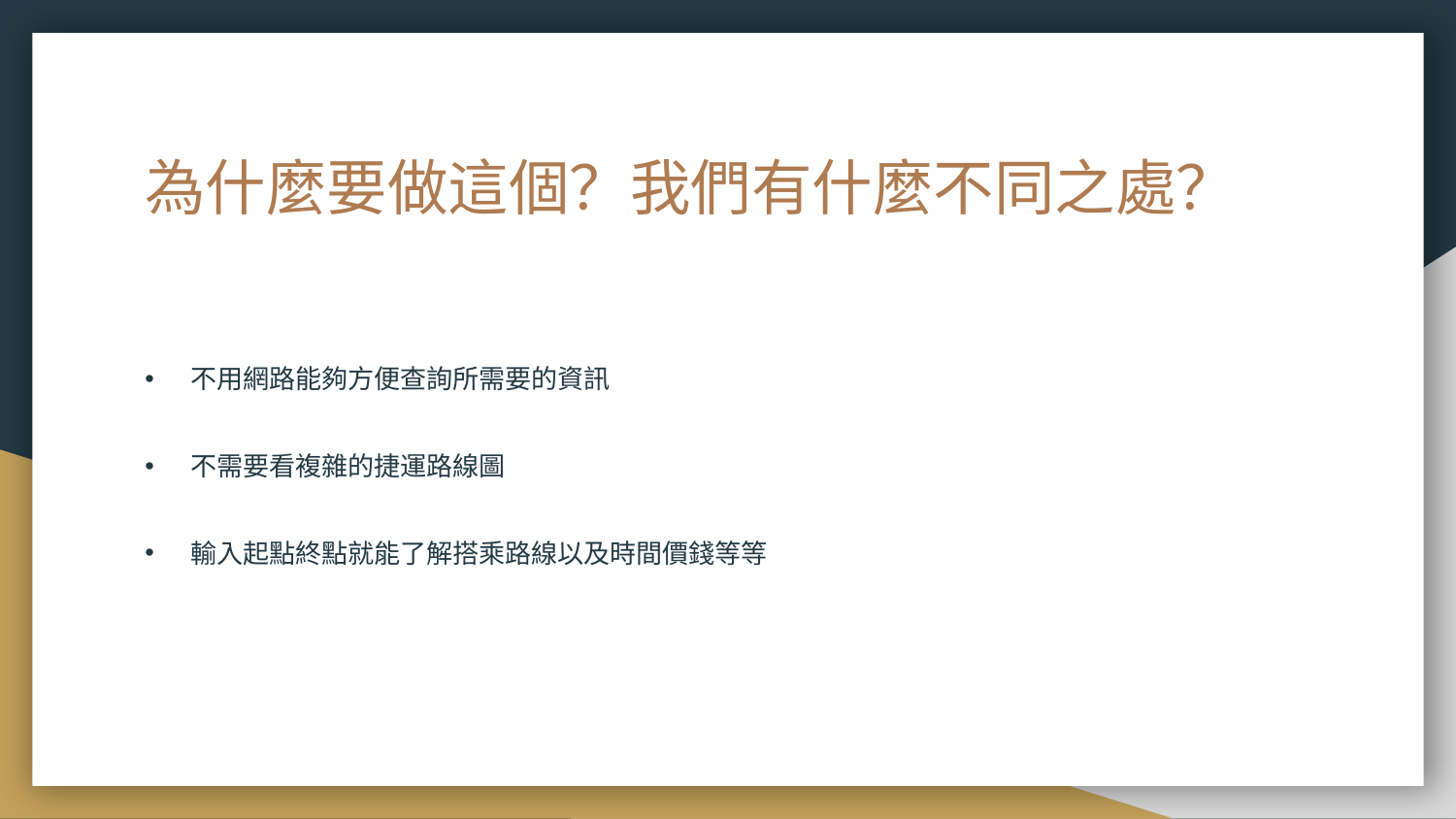

# 為什麼要做這個？我們有什麼不同之處？
不用網路能夠方便查詢所需要的資訊
不需要看複雜的捷運路線圖
輸入起點終點就能了解搭乘路線以及時間價錢等等